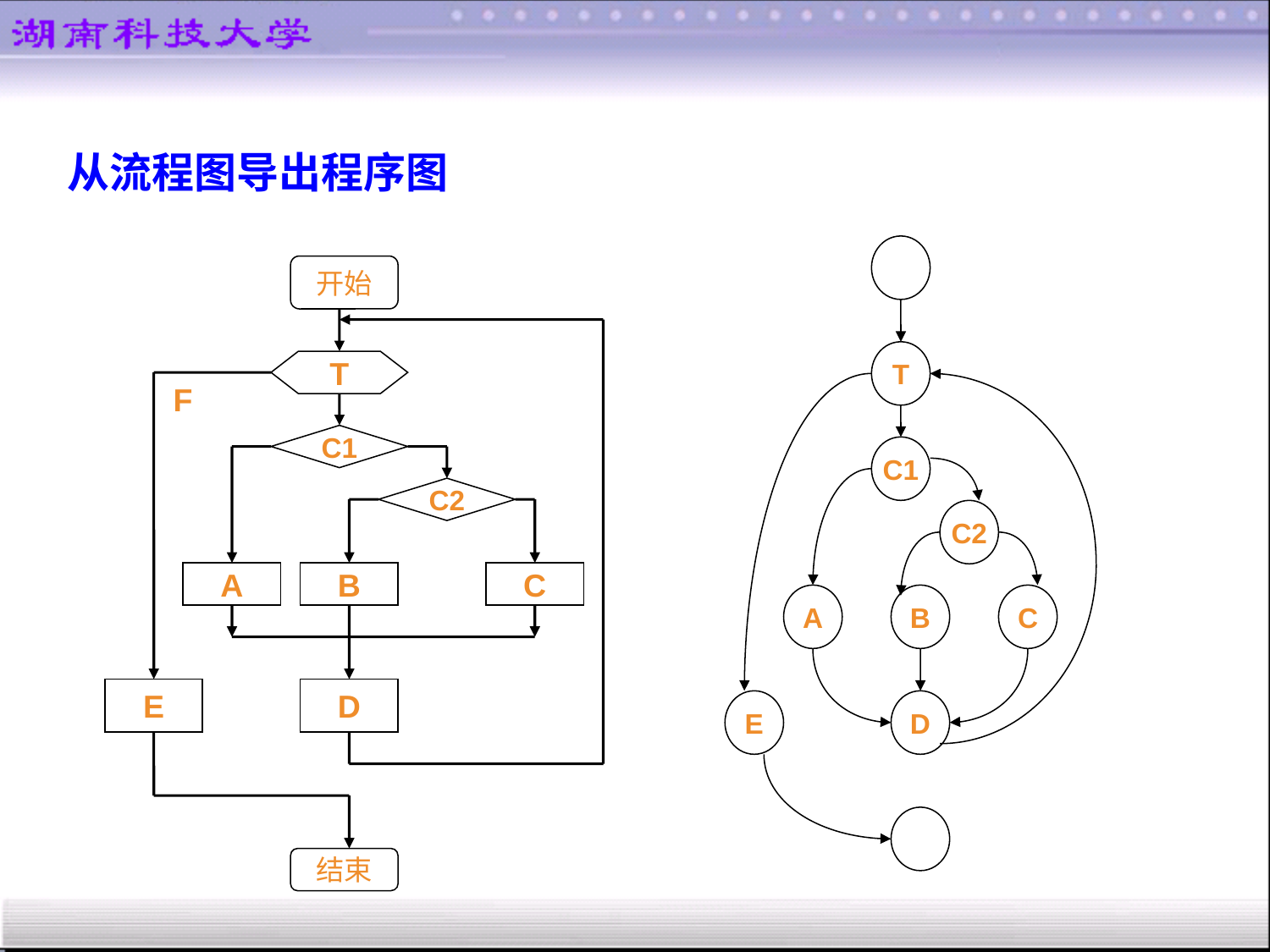

从流程图导出程序图

T

C1

C2

A
B
C

E
D

开始

T

F

C1

C2

A
B
C

E
D

结束